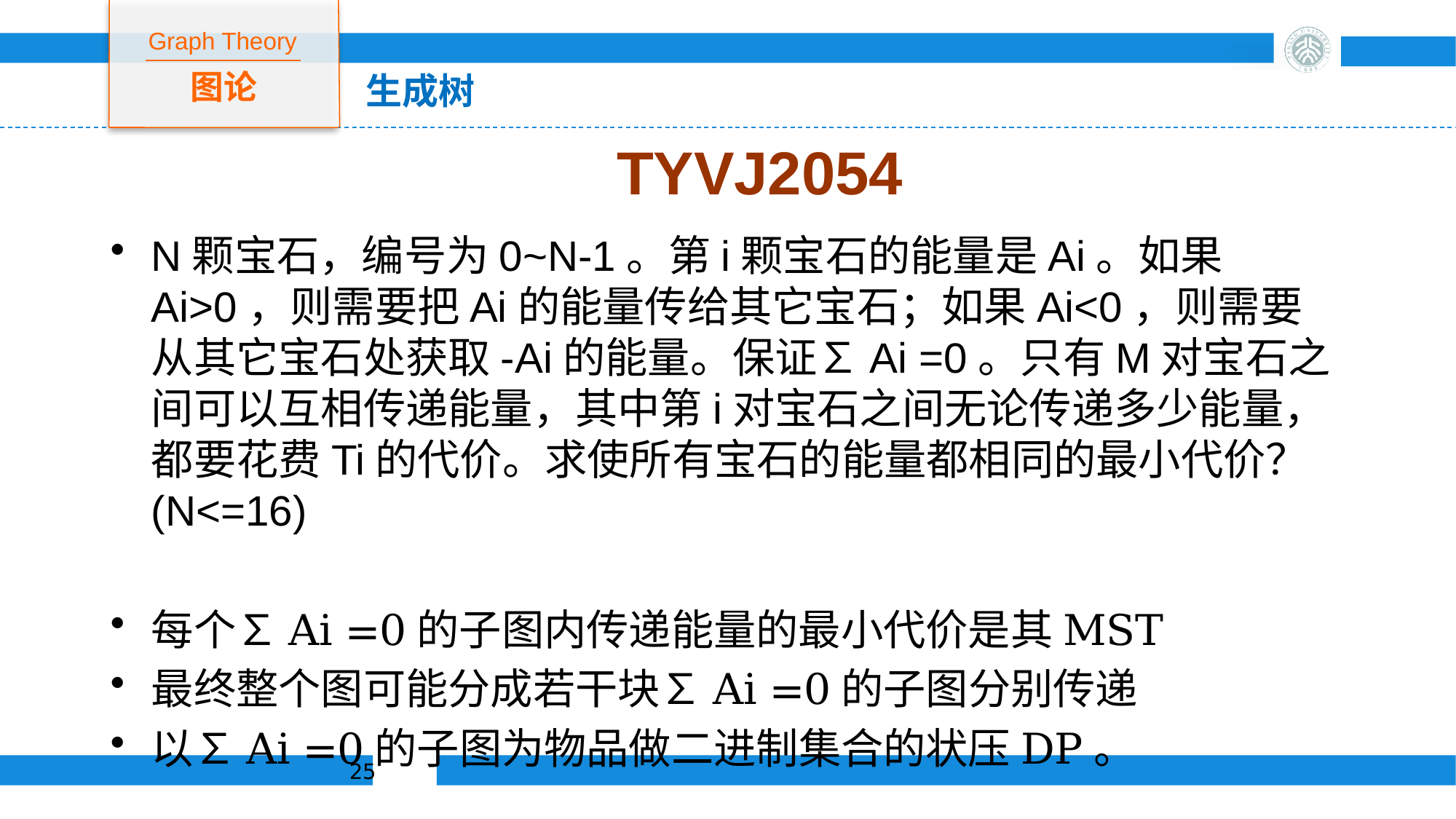

Graph Theory
图论
生成树
# TYVJ2054
N颗宝石，编号为0~N-1。第i颗宝石的能量是Ai。如果Ai>0，则需要把Ai的能量传给其它宝石；如果Ai<0，则需要从其它宝石处获取-Ai的能量。保证∑Ai =0。只有M对宝石之间可以互相传递能量，其中第i对宝石之间无论传递多少能量，都要花费Ti的代价。求使所有宝石的能量都相同的最小代价？(N<=16)

每个∑Ai =0的子图内传递能量的最小代价是其MST
最终整个图可能分成若干块∑Ai =0的子图分别传递
以∑Ai =0的子图为物品做二进制集合的状压DP。